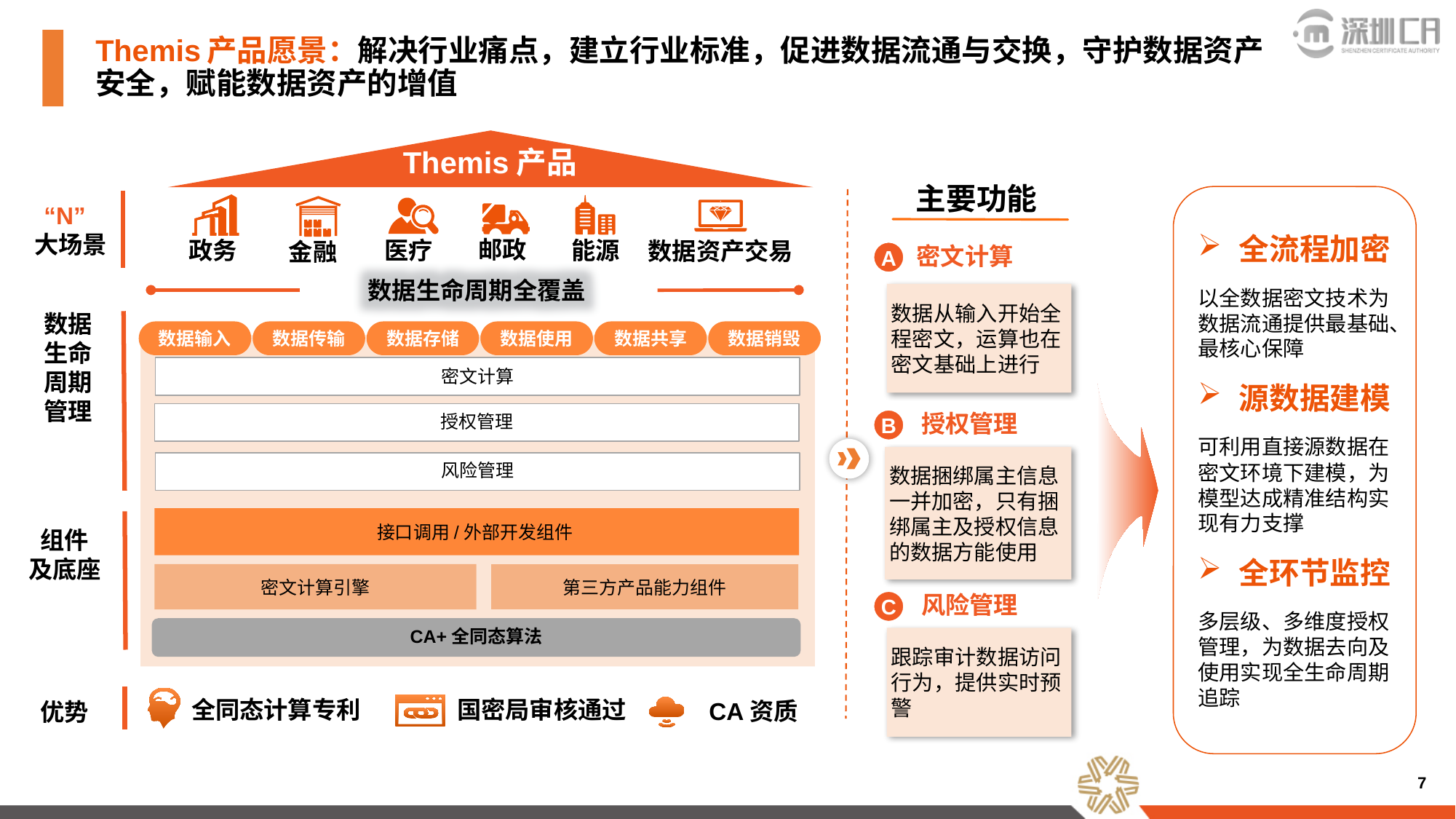

# Themis产品愿景：解决行业痛点，建立行业标准，促进数据流通与交换，守护数据资产安全，赋能数据资产的增值
Themis产品

主要功能
“N”
 大场景
全流程加密
以全数据密文技术为数据流通提供最基础、最核心保障
源数据建模
可利用直接源数据在密文环境下建模，为模型达成精准结构实现有力支撑
全环节监控
多层级、多维度授权管理，为数据去向及使用实现全生命周期追踪

政务

能源

金融

医疗

数据资产交易

邮政

密文计算
A
数据生命周期全覆盖
数据从输入开始全程密文，运算也在密文基础上进行
数据
生命
周期
管理
数据输入
数据传输
数据存储
数据使用
数据共享
数据销毁

密文计算

授权管理
授权管理
B

数据捆绑属主信息一并加密，只有捆绑属主及授权信息的数据方能使用
风险管理
接口调用/外部开发组件
组件
及底座
密文计算引擎
第三方产品能力组件
风险管理
C
CA+全同态算法
跟踪审计数据访问行为，提供实时预警

全同态计算专利
优势
国密局审核通过

CA资质